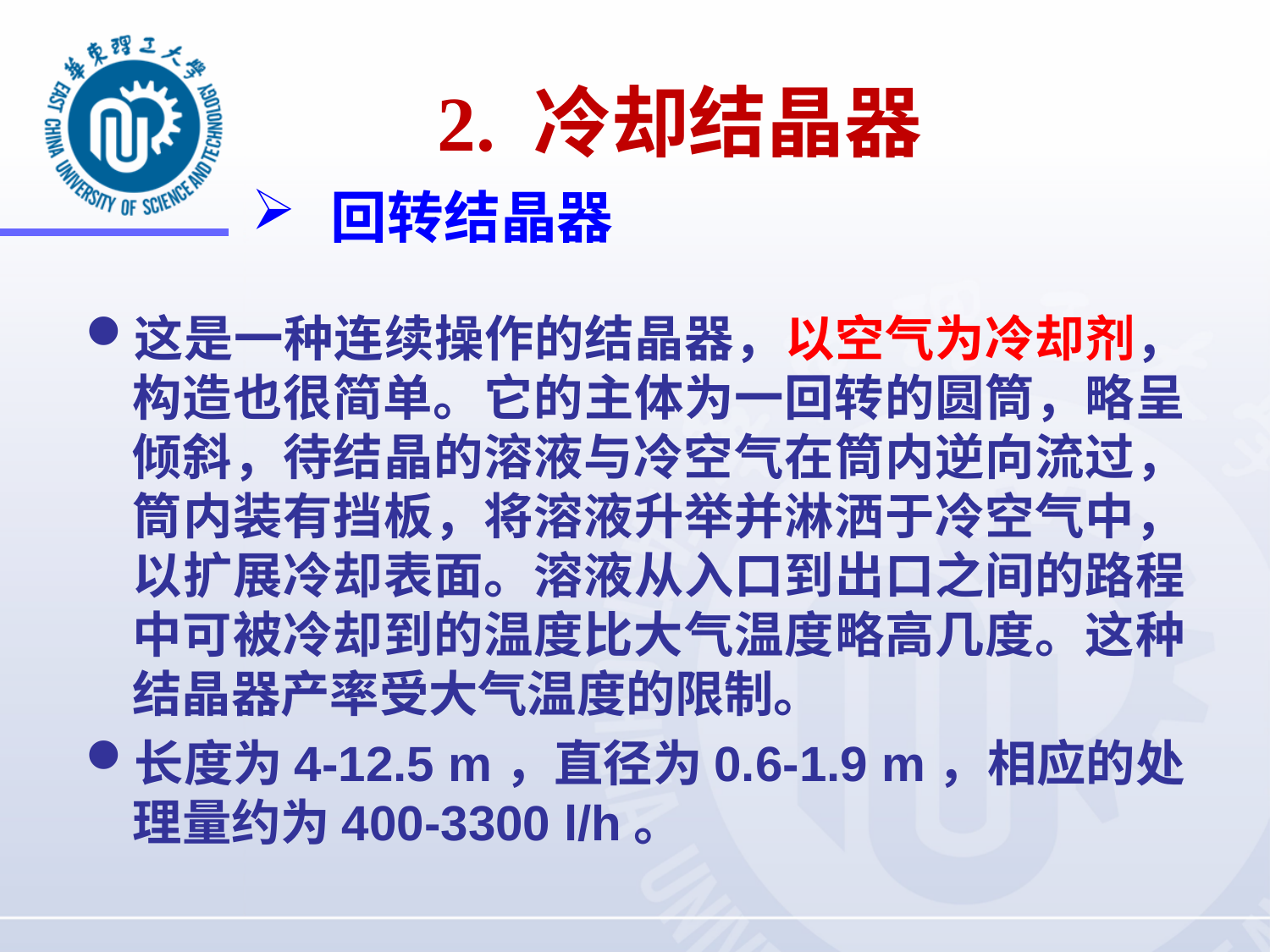

2. 冷却结晶器
回转结晶器
这是一种连续操作的结晶器，以空气为冷却剂，构造也很简单。它的主体为一回转的圆筒，略呈倾斜，待结晶的溶液与冷空气在筒内逆向流过，筒内装有挡板，将溶液升举并淋洒于冷空气中，以扩展冷却表面。溶液从入口到出口之间的路程中可被冷却到的温度比大气温度略高几度。这种结晶器产率受大气温度的限制。
长度为4-12.5 m，直径为0.6-1.9 m，相应的处理量约为400-3300 l/h。